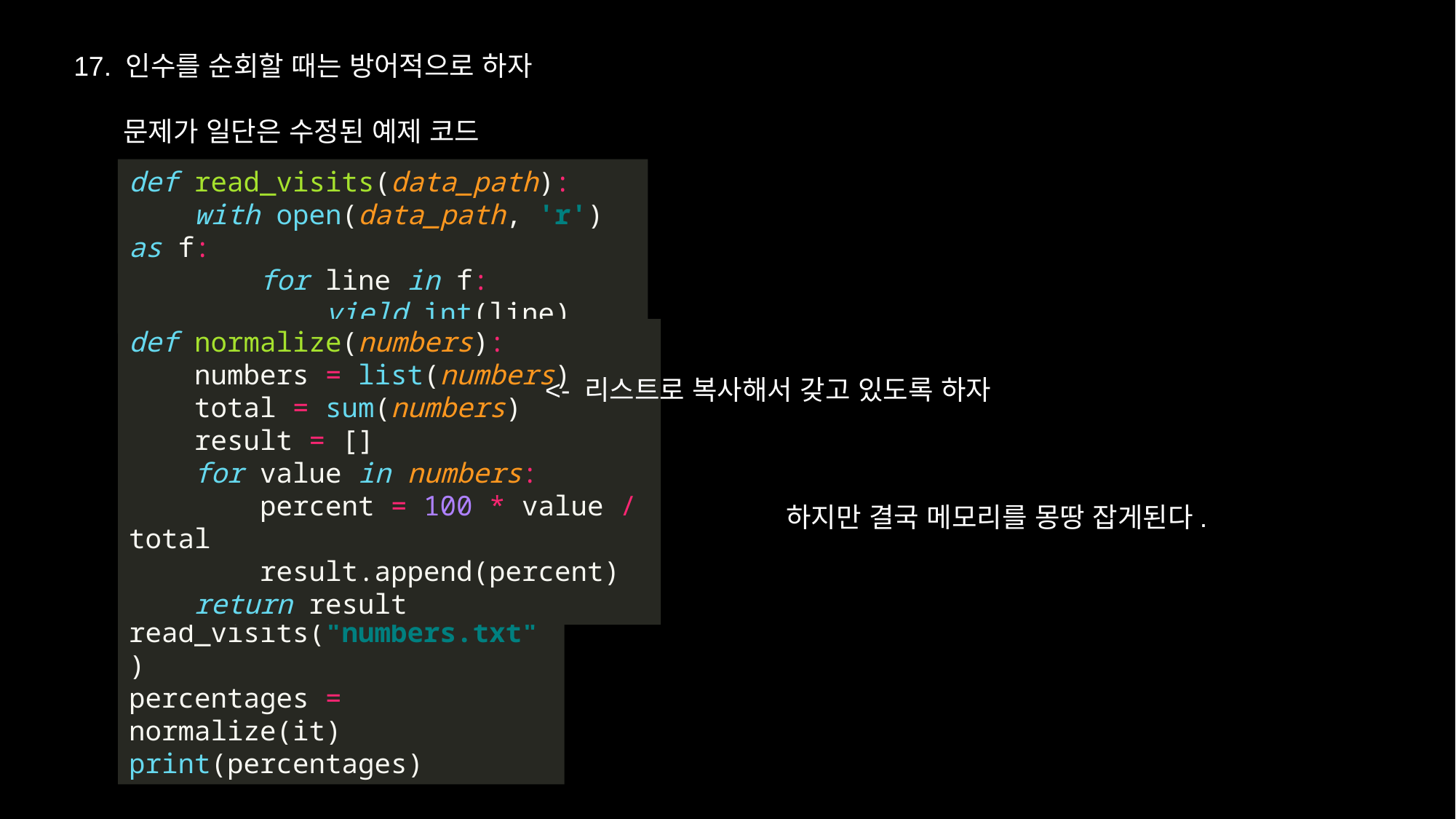

17. 인수를 순회할 때는 방어적으로 하자
문제가 일단은 수정된 예제 코드
def read_visits(data_path):
    with open(data_path, 'r') as f:
        for line in f:
            yield int(line)
def normalize(numbers):
    numbers = list(numbers)
    total = sum(numbers)
    result = []
    for value in numbers:
        percent = 100 * value / total
        result.append(percent)
    return result
<- 리스트로 복사해서 갖고 있도록 하자
하지만 결국 메모리를 몽땅 잡게된다.
it = read_visits("numbers.txt")
percentages = normalize(it)
print(percentages)